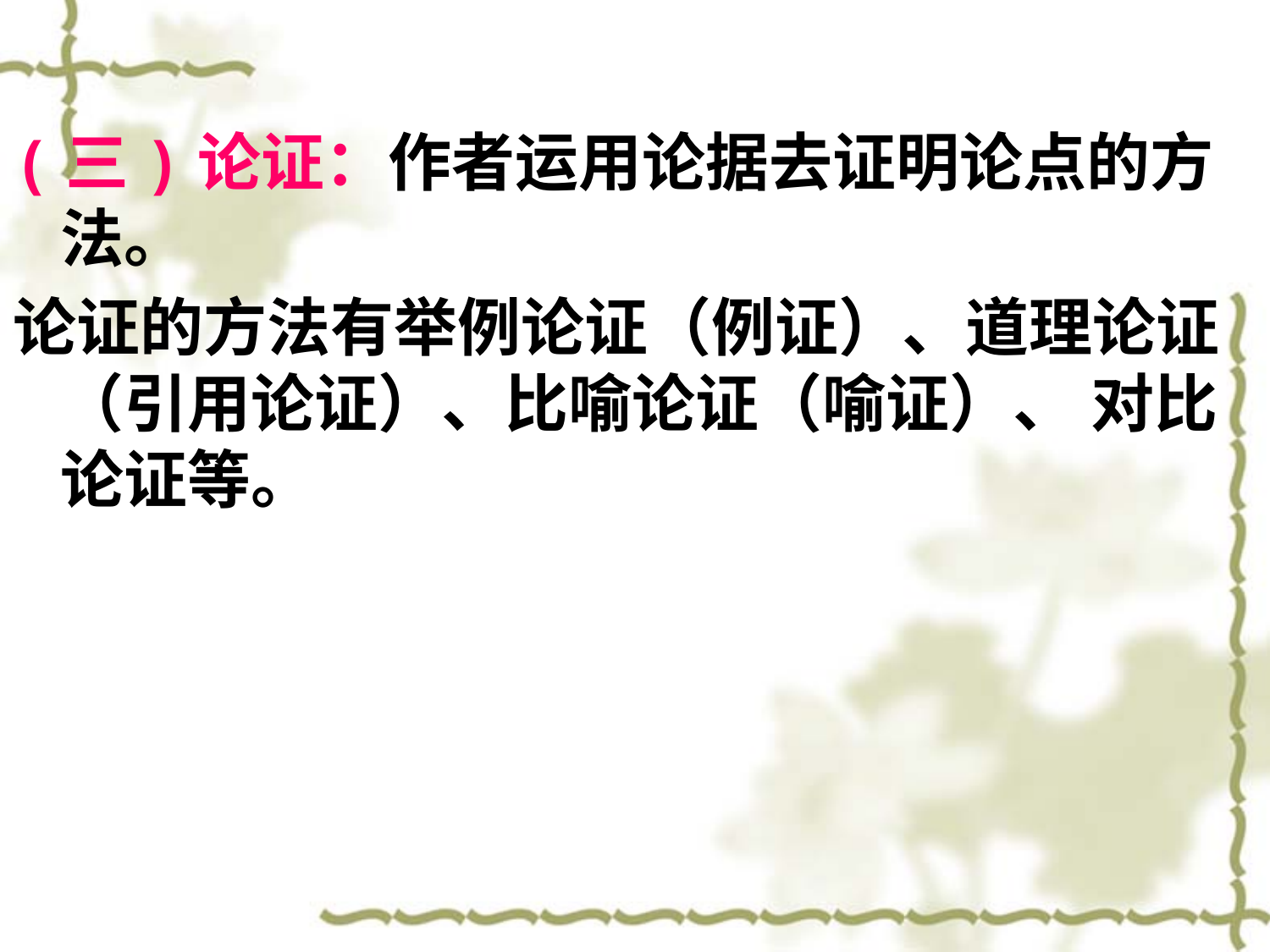

(三)论证：作者运用论据去证明论点的方法。
论证的方法有举例论证（例证）、道理论证（引用论证）、比喻论证（喻证）、 对比论证等。